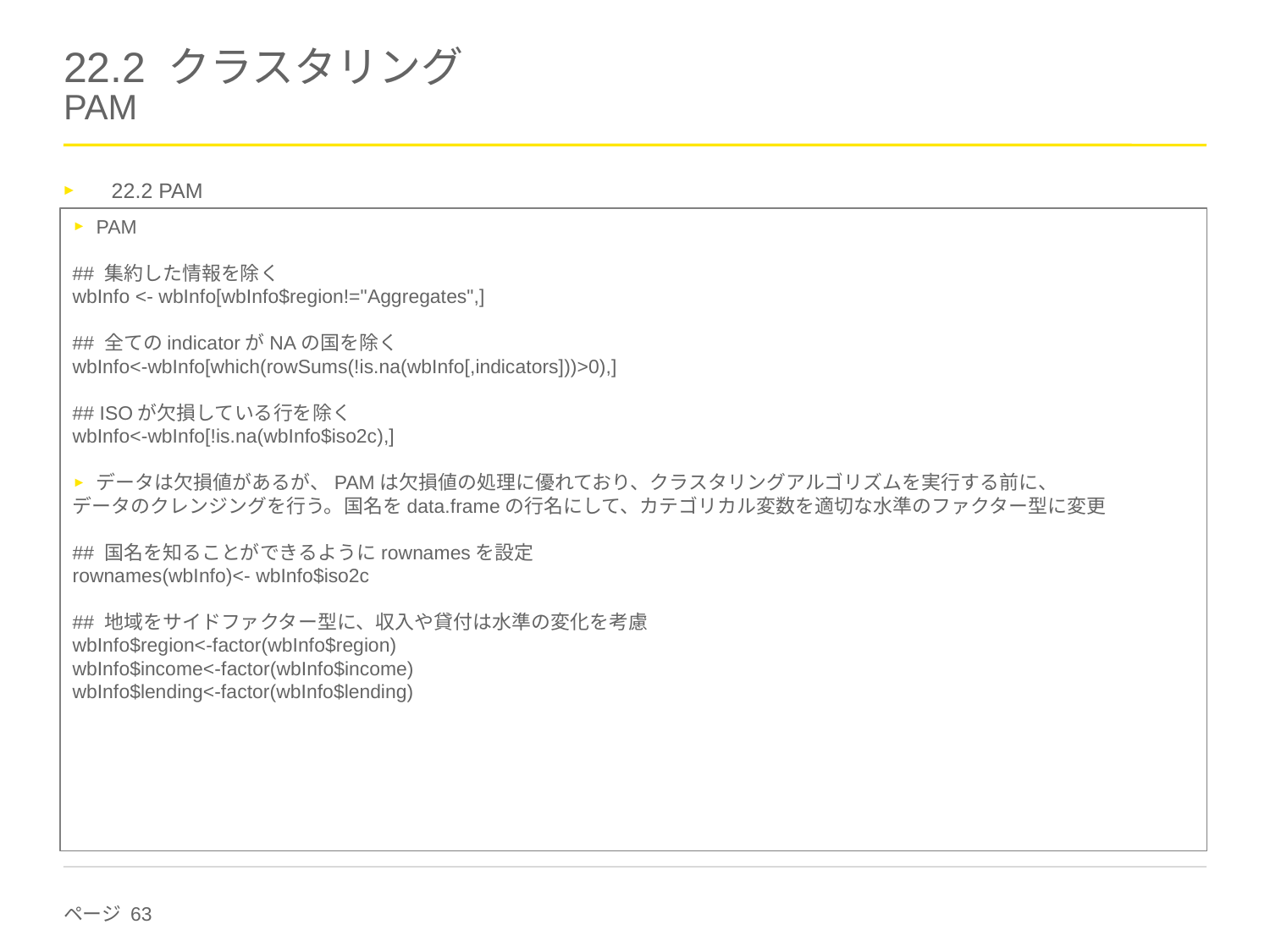

# 22.2 クラスタリング PAM
22.2 PAM

PAM

## 集約した情報を除く
wbInfo <- wbInfo[wbInfo$region!="Aggregates",]

## 全てのindicatorがNAの国を除く
wbInfo<-wbInfo[which(rowSums(!is.na(wbInfo[,indicators]))>0),]

## ISOが欠損している行を除く
wbInfo<-wbInfo[!is.na(wbInfo$iso2c),]

データは欠損値があるが、PAMは欠損値の処理に優れており、クラスタリングアルゴリズムを実行する前に、
データのクレンジングを行う。国名をdata.frameの行名にして、カテゴリカル変数を適切な水準のファクター型に変更

## 国名を知ることができるようにrownamesを設定
rownames(wbInfo)<- wbInfo$iso2c

## 地域をサイドファクター型に、収入や貸付は水準の変化を考慮
wbInfo$region<-factor(wbInfo$region)
wbInfo$income<-factor(wbInfo$income)
wbInfo$lending<-factor(wbInfo$lending)